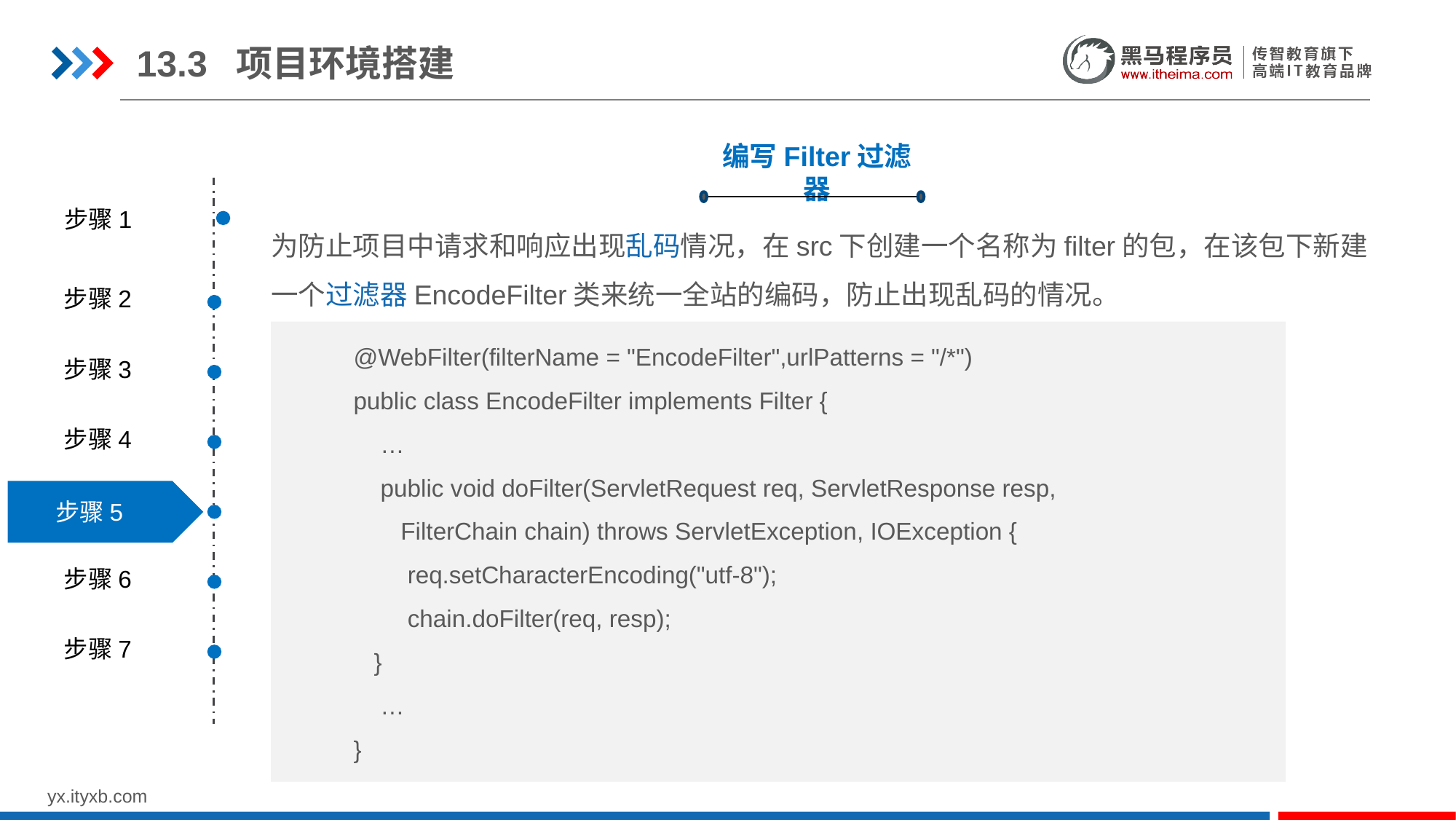

13.3  项目环境搭建
编写Filter过滤器

步骤1

为防止项目中请求和响应出现乱码情况，在src下创建一个名称为filter的包，在该包下新建一个过滤器EncodeFilter类来统一全站的编码，防止出现乱码的情况。
步骤2

@WebFilter(filterName = "EncodeFilter",urlPatterns = "/*")
public class EncodeFilter implements Filter {
    …
    public void doFilter(ServletRequest req, ServletResponse resp,
       FilterChain chain) throws ServletException, IOException {
        req.setCharacterEncoding("utf-8");
        chain.doFilter(req, resp);
   }
    …
}
步骤3

步骤4

步骤5

步骤6

步骤7